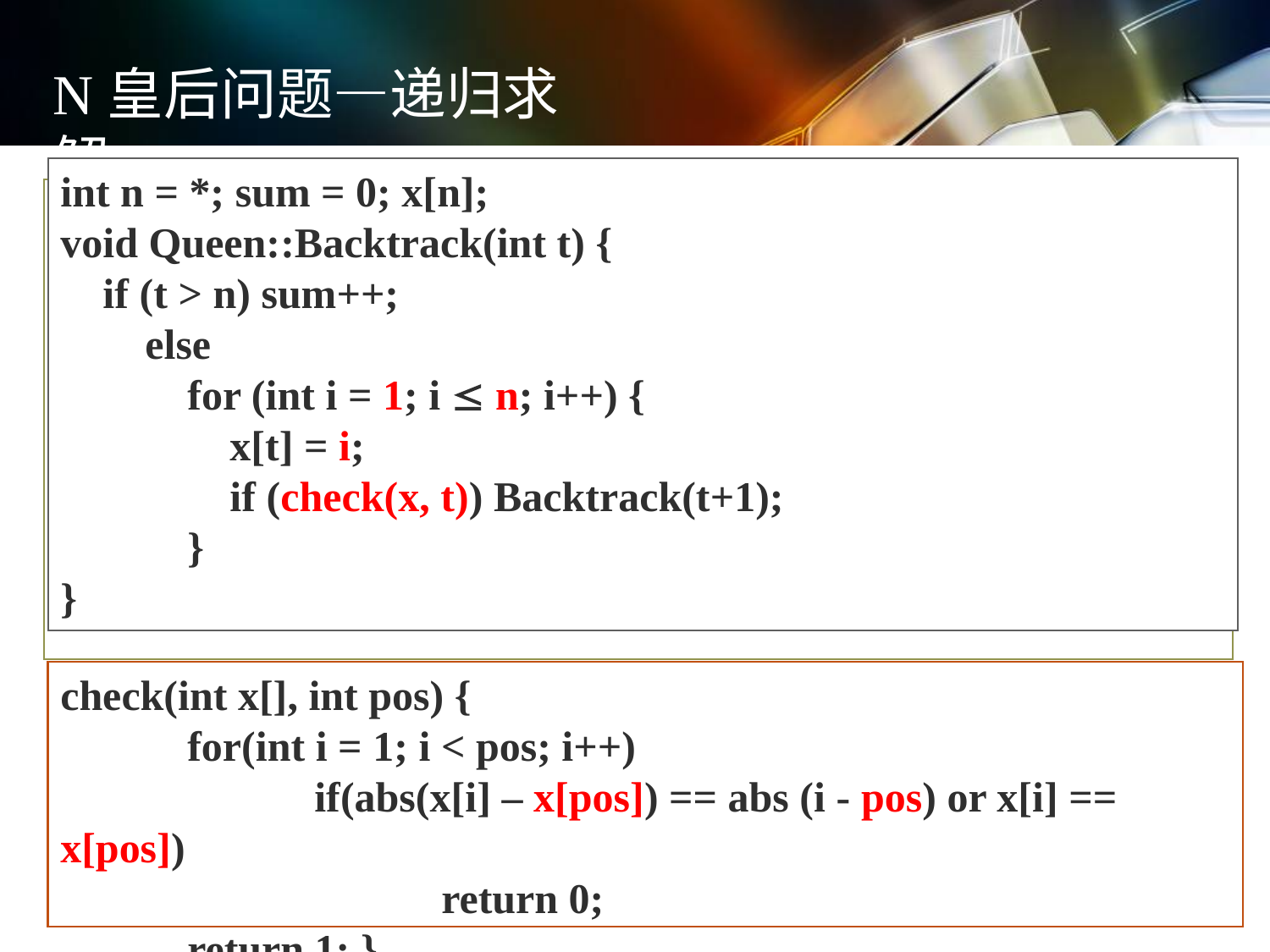

N皇后问题—递归求解
int n = *; sum = 0; x[n];
void Queen::Backtrack(int t) {
    if (t > n) sum++;
        else
            for (int i = 1; i ≤ n; i++) {
                x[t] = i;
                if (check(x, t)) Backtrack(t+1);
            }
}

void backtrack (int t)
{
       if (t > n) output(x);
       else
           for (int i = f(n, t ): g(n, t))
	     {
               x[t] = h(i);
               if (constraint(t)&&bound(t))  backtrack(t+1);
           }
}

check(int x[], int pos) {
	for(int i = 1; i < pos; i++)
		if(abs(x[i] – x[pos]) == abs (i - pos) or x[i] == x[pos])
			return 0;
	return 1; }